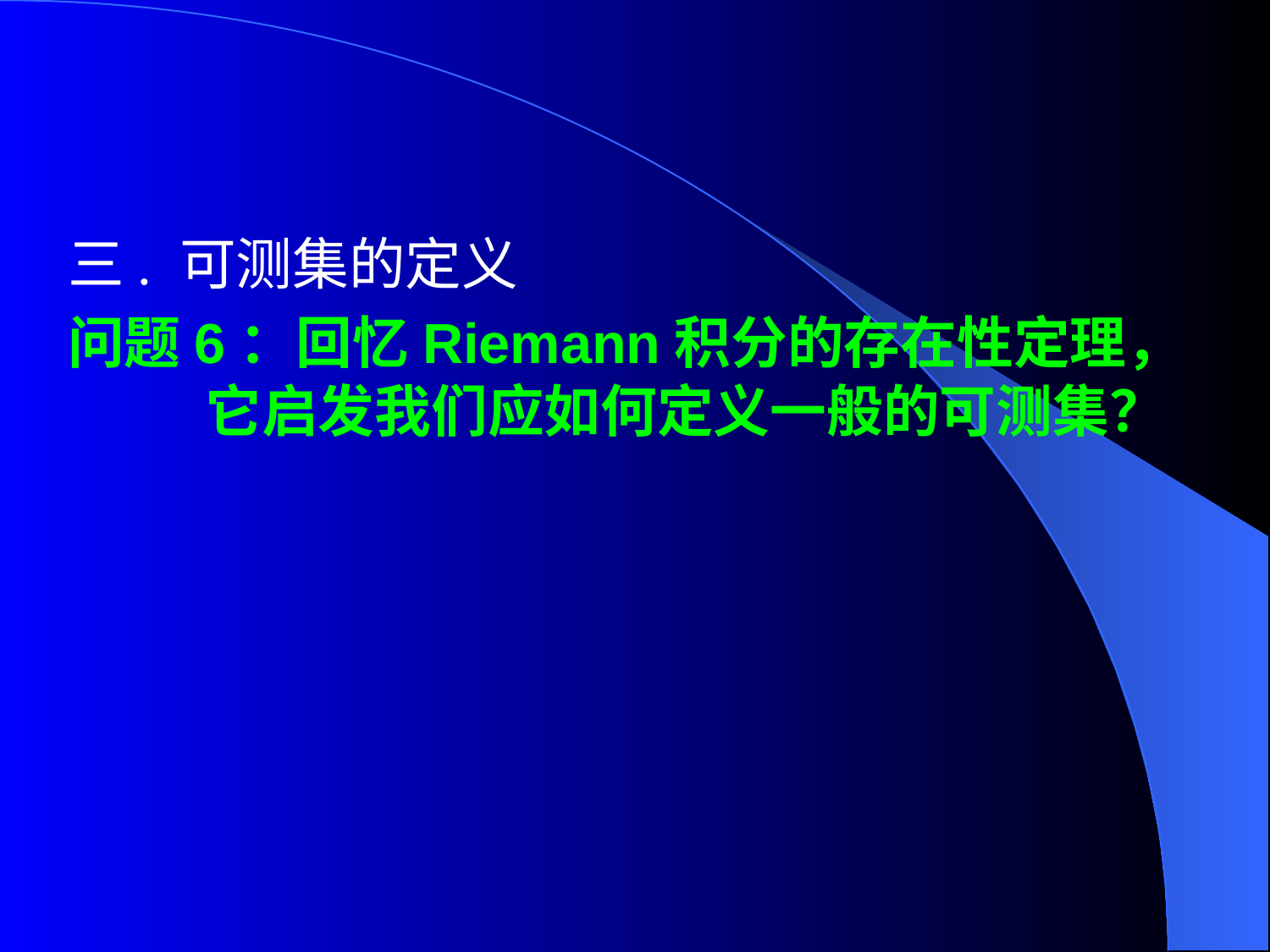

三. 可测集的定义
问题6：回忆Riemann积分的存在性定理，           它启发我们应如何定义一般的可测集？